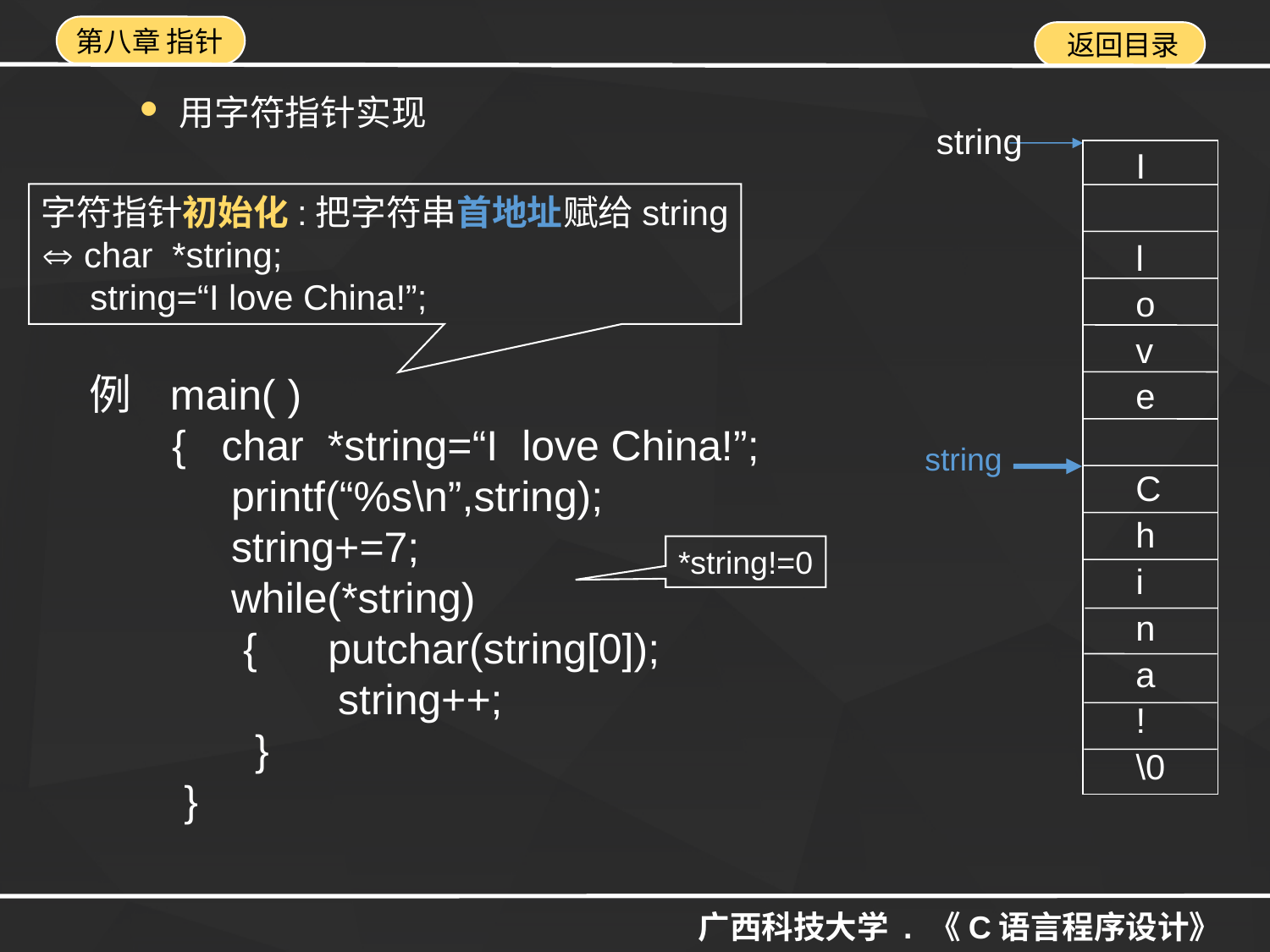

用字符指针实现
string
I

l
o
v
e
C
h
i
n
a
!
\0
字符指针初始化:把字符串首地址赋给string
⇔ char  *string;
     string=“I love China!”;
例   main( )
       {   char  *string=“I  love China!”;
            printf(“%s\n”,string);
            string+=7;
            while(*string)
             {      putchar(string[0]);
                     string++;
              }
        }
string

*string!=0